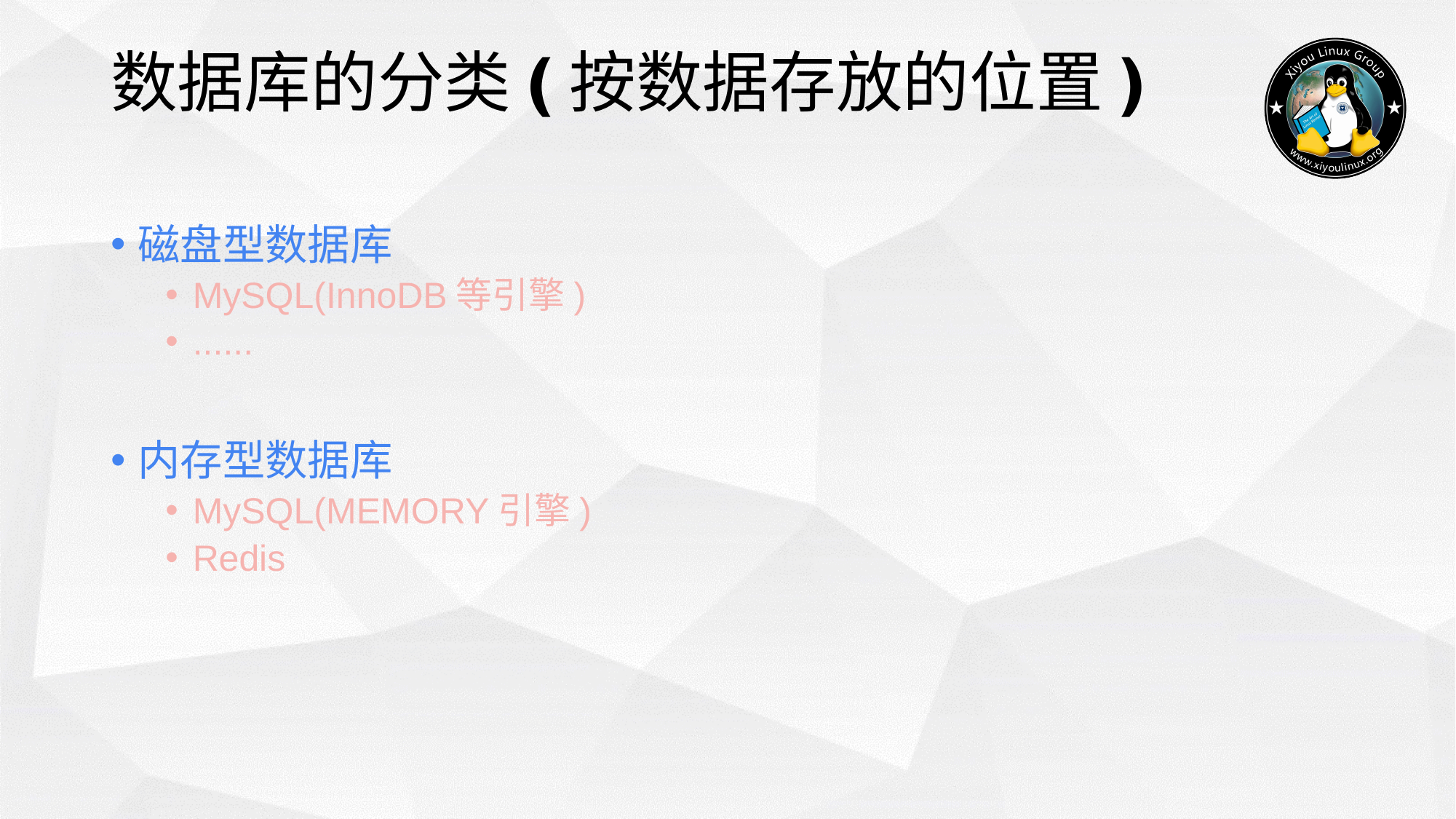

# 数据库的分类(按数据存放的位置)
磁盘型数据库
MySQL(InnoDB等引擎)
......

内存型数据库
MySQL(MEMORY引擎)
Redis